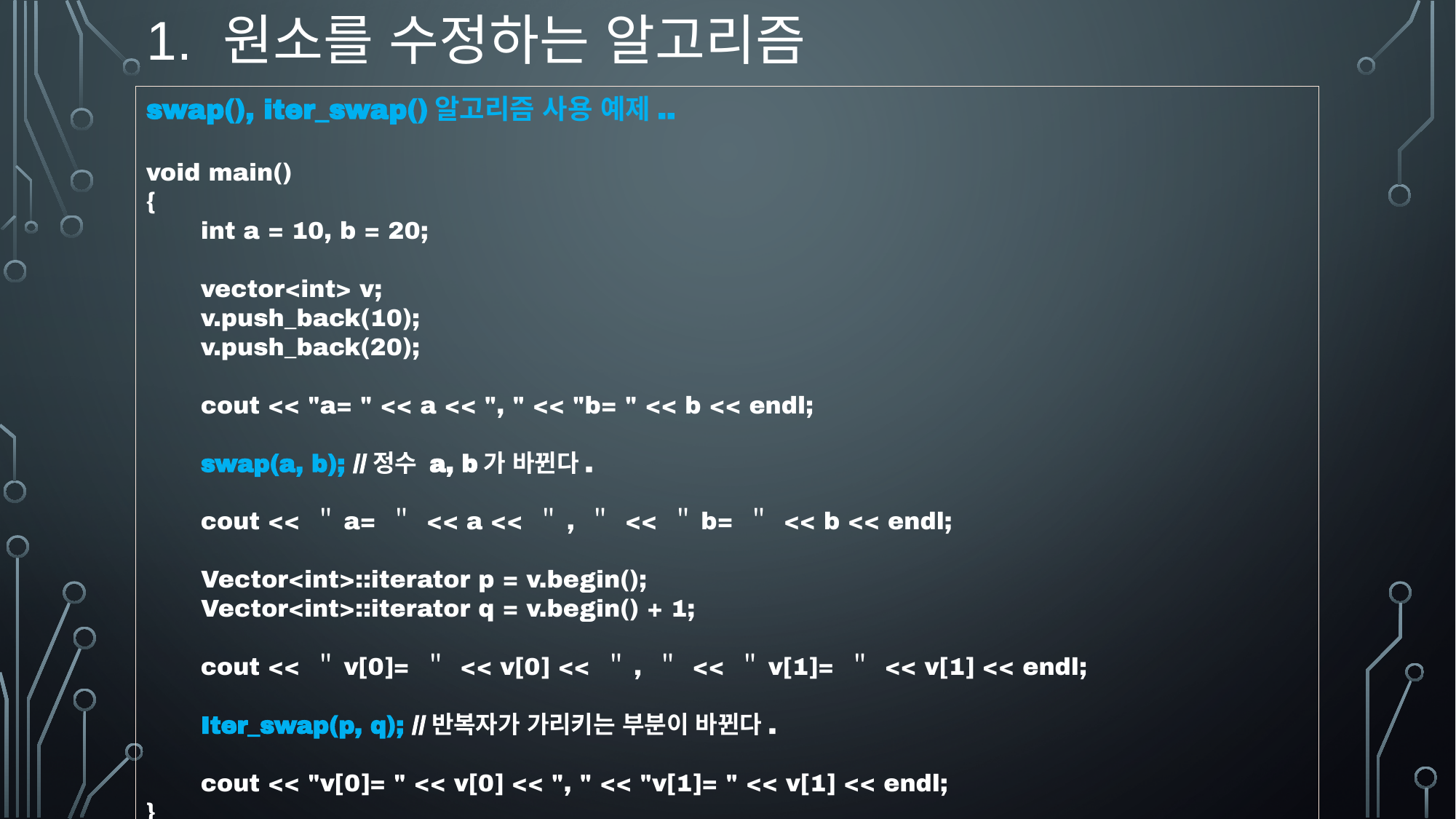

# 1. 원소를 수정하는 알고리즘
swap(), iter_swap()알고리즘 사용 예제..

void main()
{
int a = 10, b = 20;

vector<int> v;
v.push_back(10);
v.push_back(20);

cout << "a= " << a << ", " << "b= " << b << endl;

swap(a, b); //정수 a, b가 바뀐다.

cout << ＂a= ＂ << a << ＂, ＂ << ＂b= ＂ << b << endl;

Vector<int>::iterator p = v.begin();
Vector<int>::iterator q = v.begin() + 1;

cout << ＂v[0]= ＂ << v[0] << ＂, ＂ << ＂v[1]= ＂ << v[1] << endl;

Iter_swap(p, q); //반복자가 가리키는 부분이 바뀐다.

cout << "v[0]= " << v[0] << ", " << "v[1]= " << v[1] << endl;
}